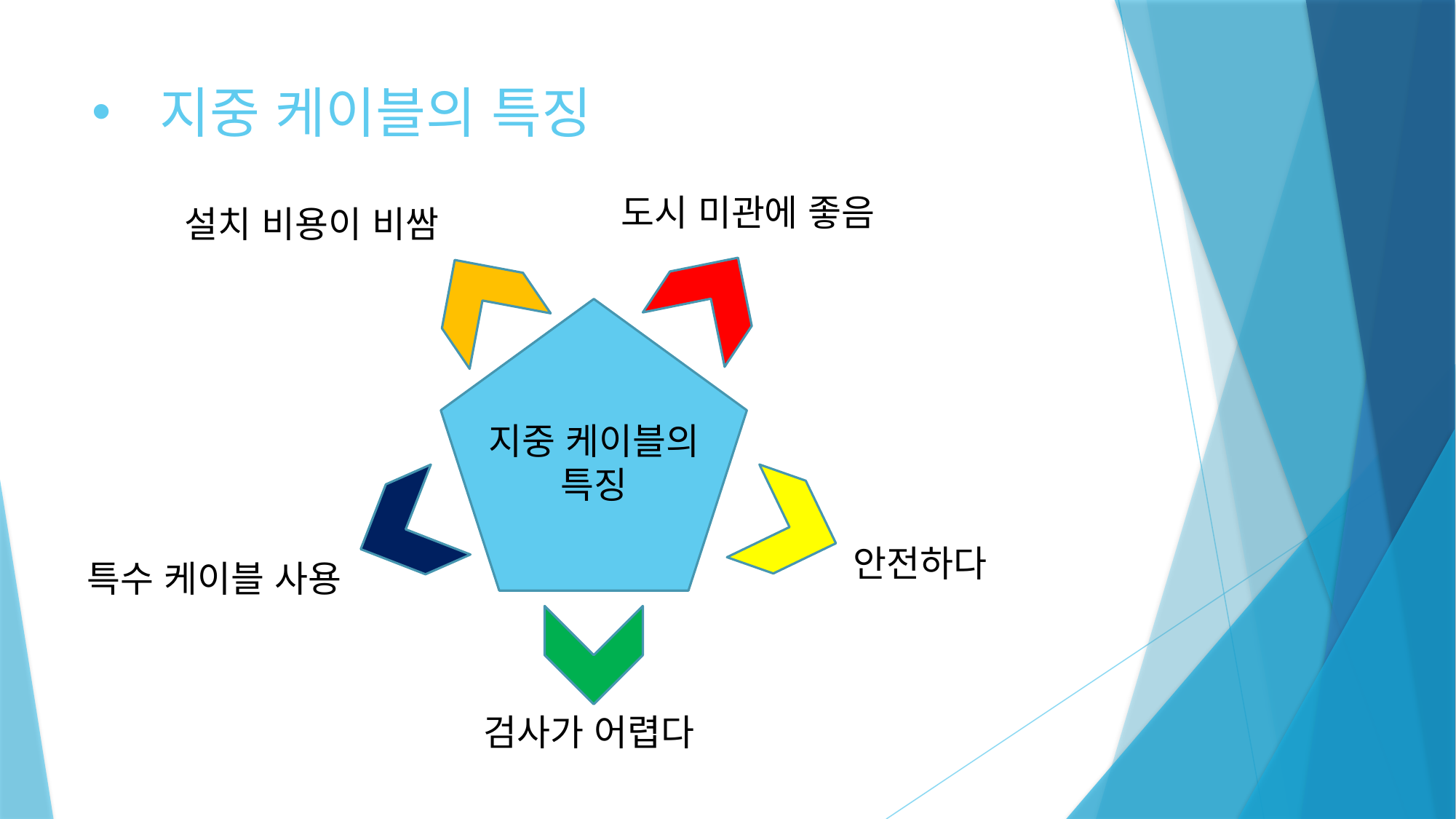

# 지중 케이블의 특징
도시 미관에 좋음
설치 비용이 비쌈

지중 케이블의
특징

안전하다
특수 케이블 사용

검사가 어렵다